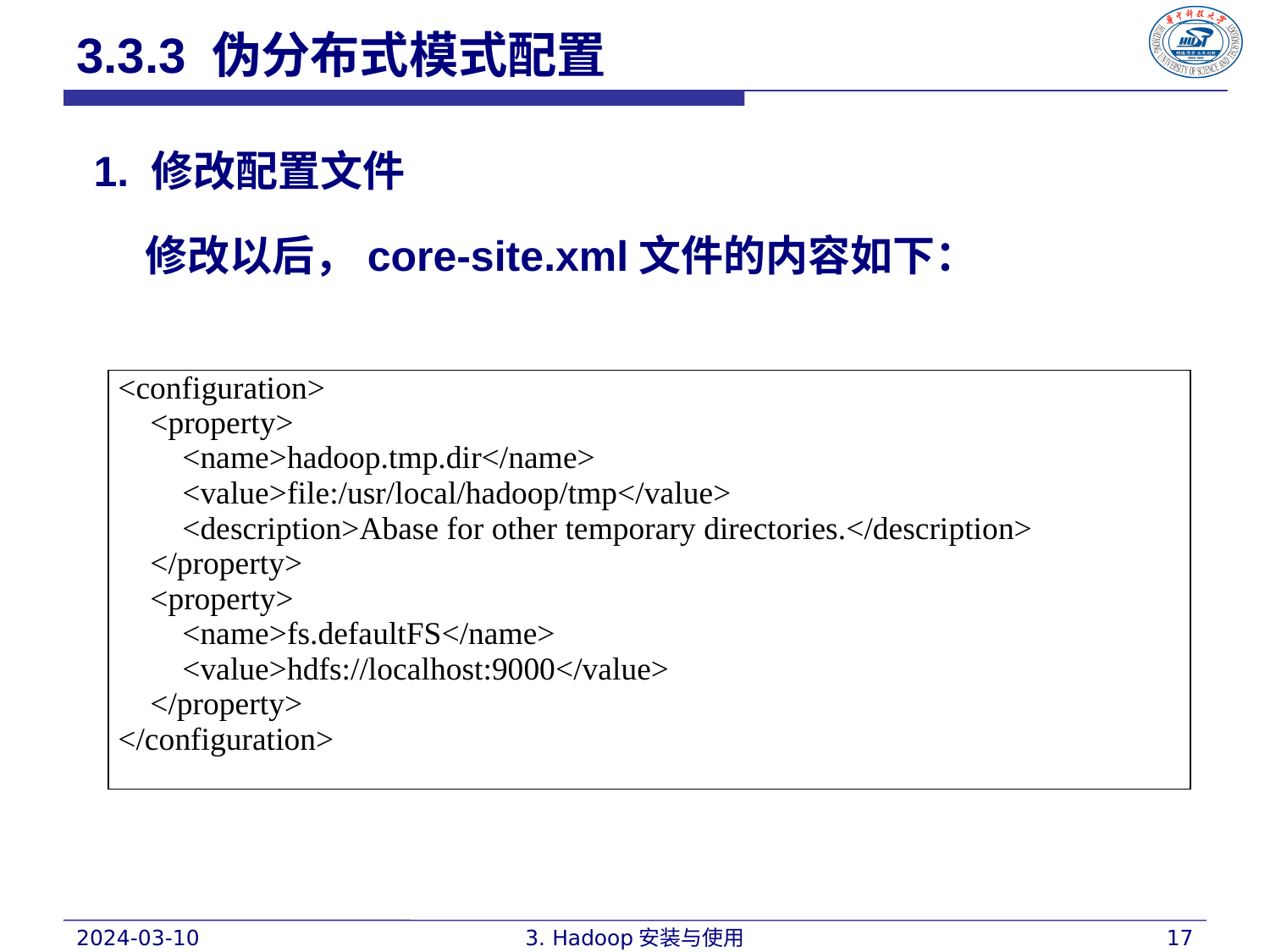

3.3.3 伪分布式模式配置
1. 修改配置文件
修改以后，core-site.xml文件的内容如下：
| <configuration> <property> <name>hadoop.tmp.dir</name> <value>file:/usr/local/hadoop/tmp</value> <description>Abase for other temporary directories.</description> </property> <property> <name>fs.defaultFS</name> <value>hdfs://localhost:9000</value> </property> </configuration> |
| --- |
2024-03-10
3. Hadoop安装与使用
17